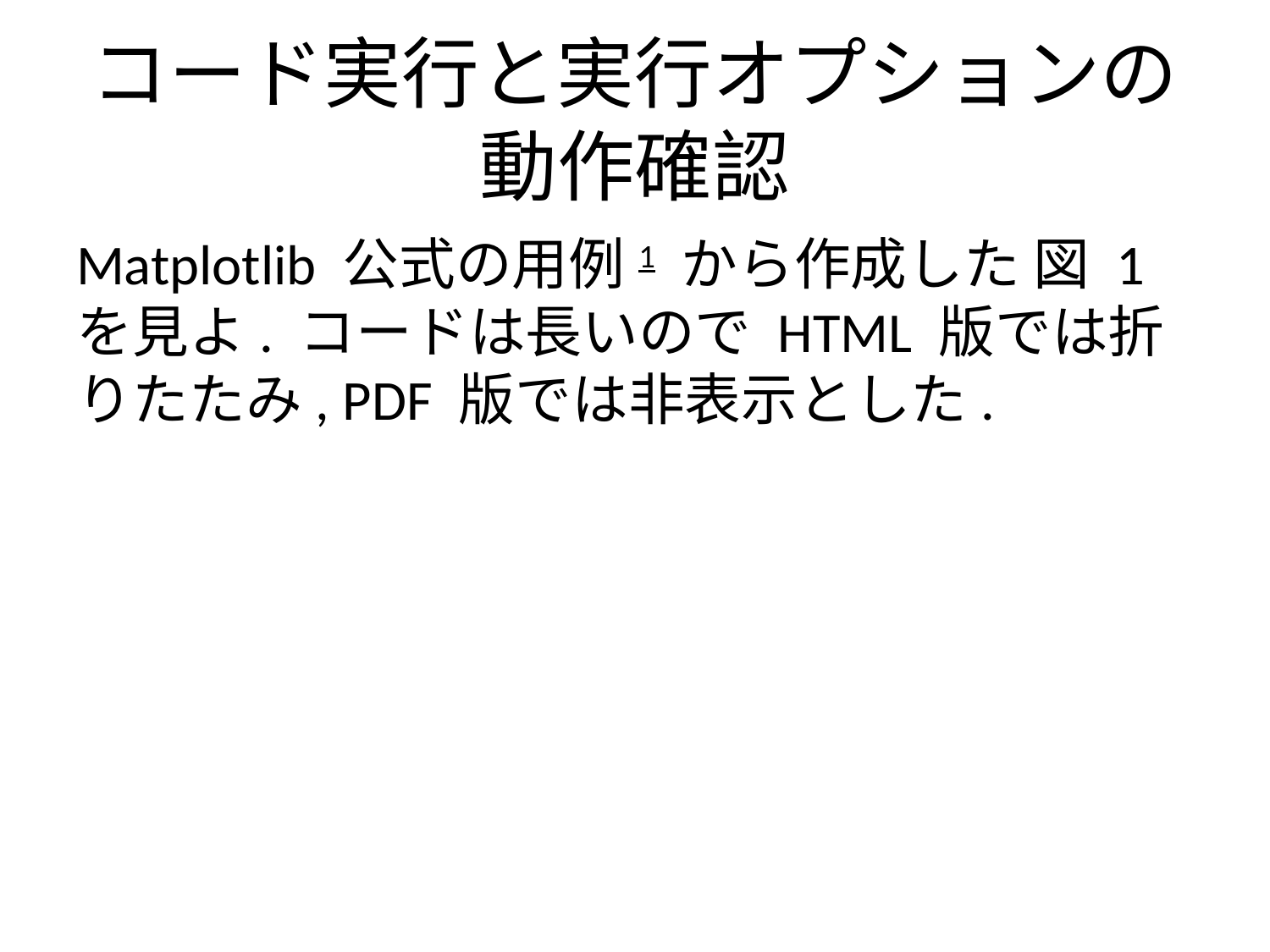

# コード実行と実行オプションの動作確認
Matplotlib 公式の用例1 から作成した 図 1 を見よ. コードは長いので HTML 版では折りたたみ, PDF 版では非表示とした.